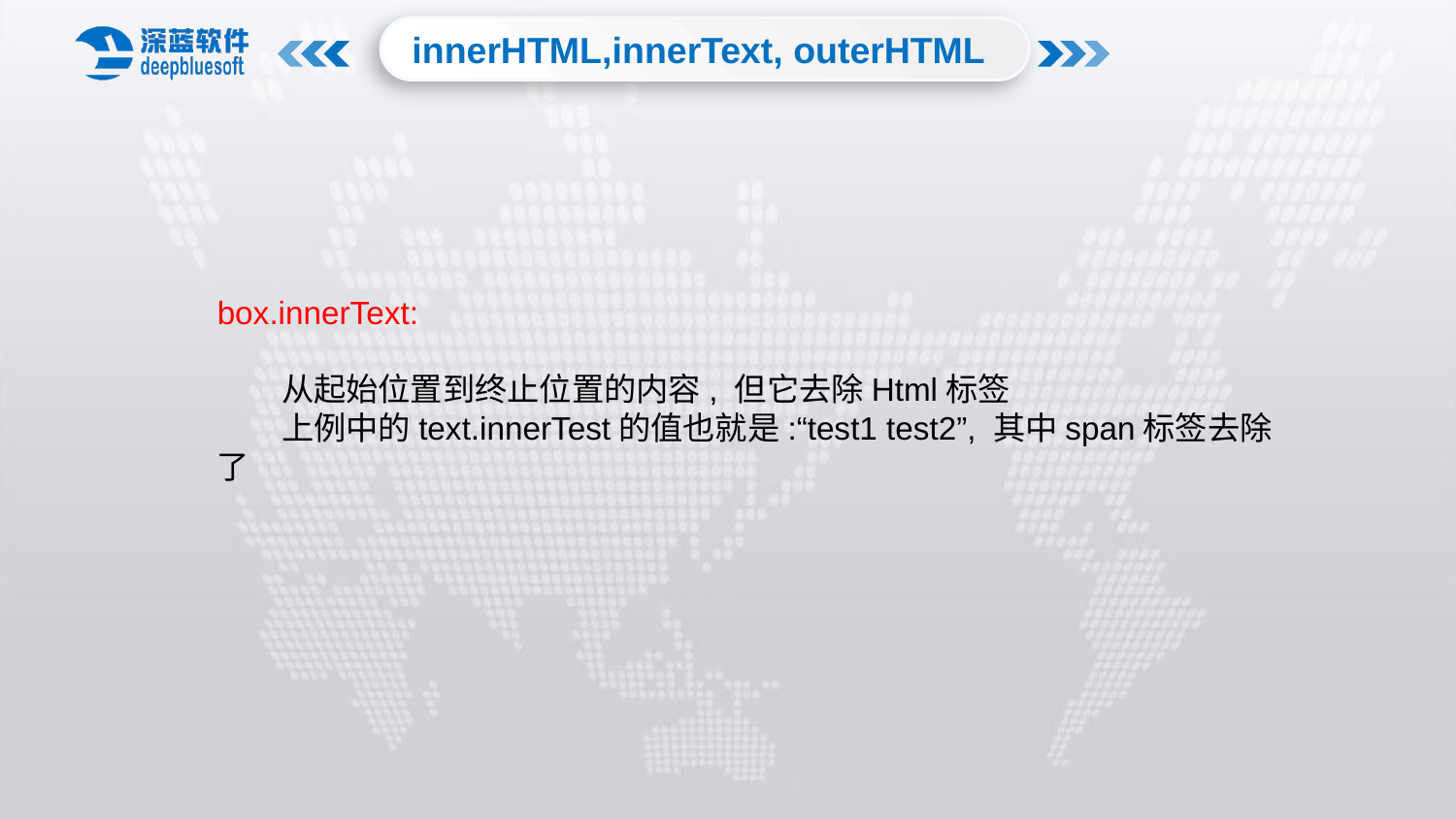

innerHTML,innerText, outerHTML

box.innerText:

　　从起始位置到终止位置的内容, 但它去除Html标签
　　上例中的text.innerTest的值也就是:“test1 test2”, 其中span标签去除了